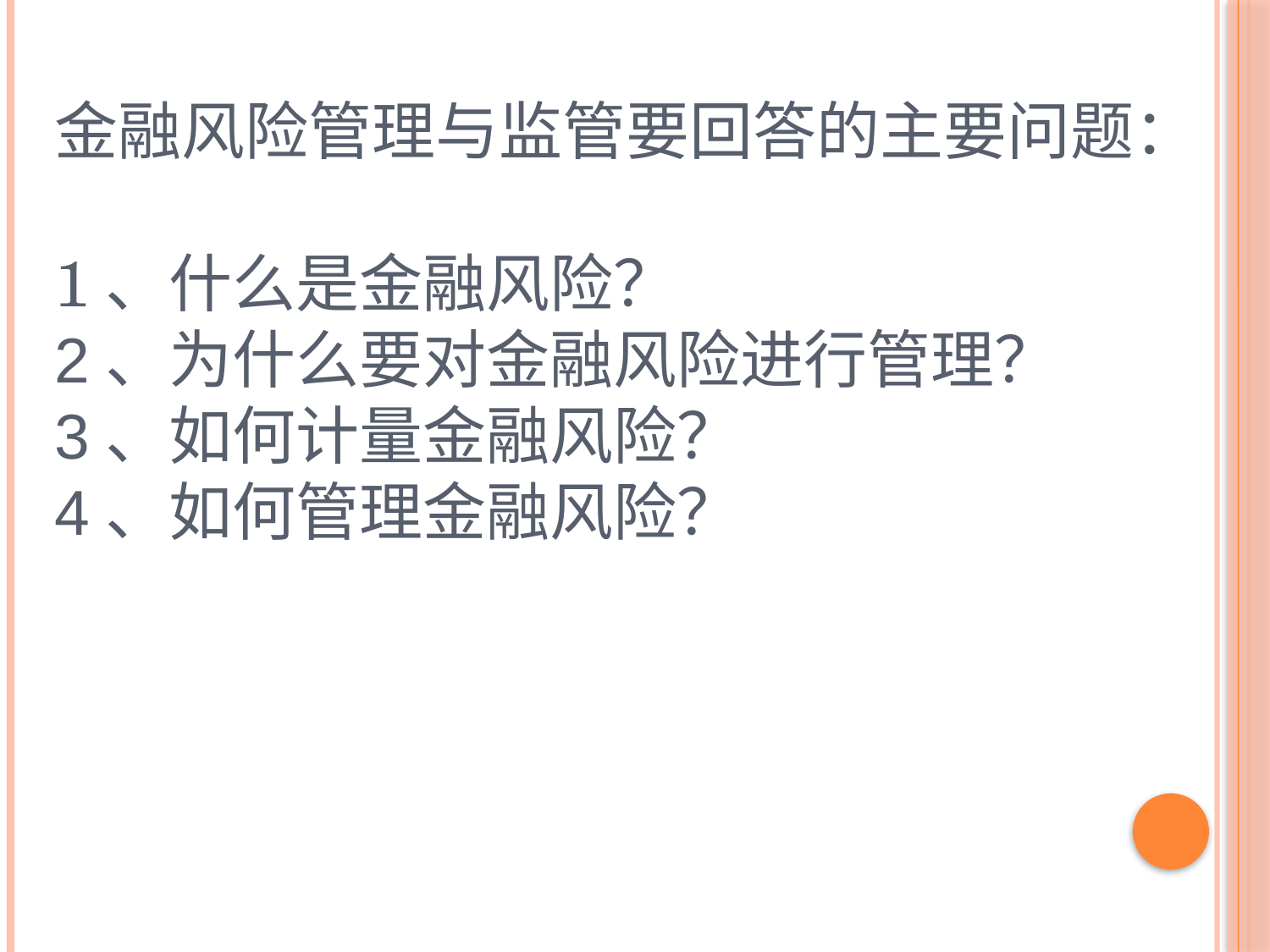

金融风险管理与监管要回答的主要问题：

1、什么是金融风险？
2、为什么要对金融风险进行管理？
3、如何计量金融风险？
4、如何管理金融风险？